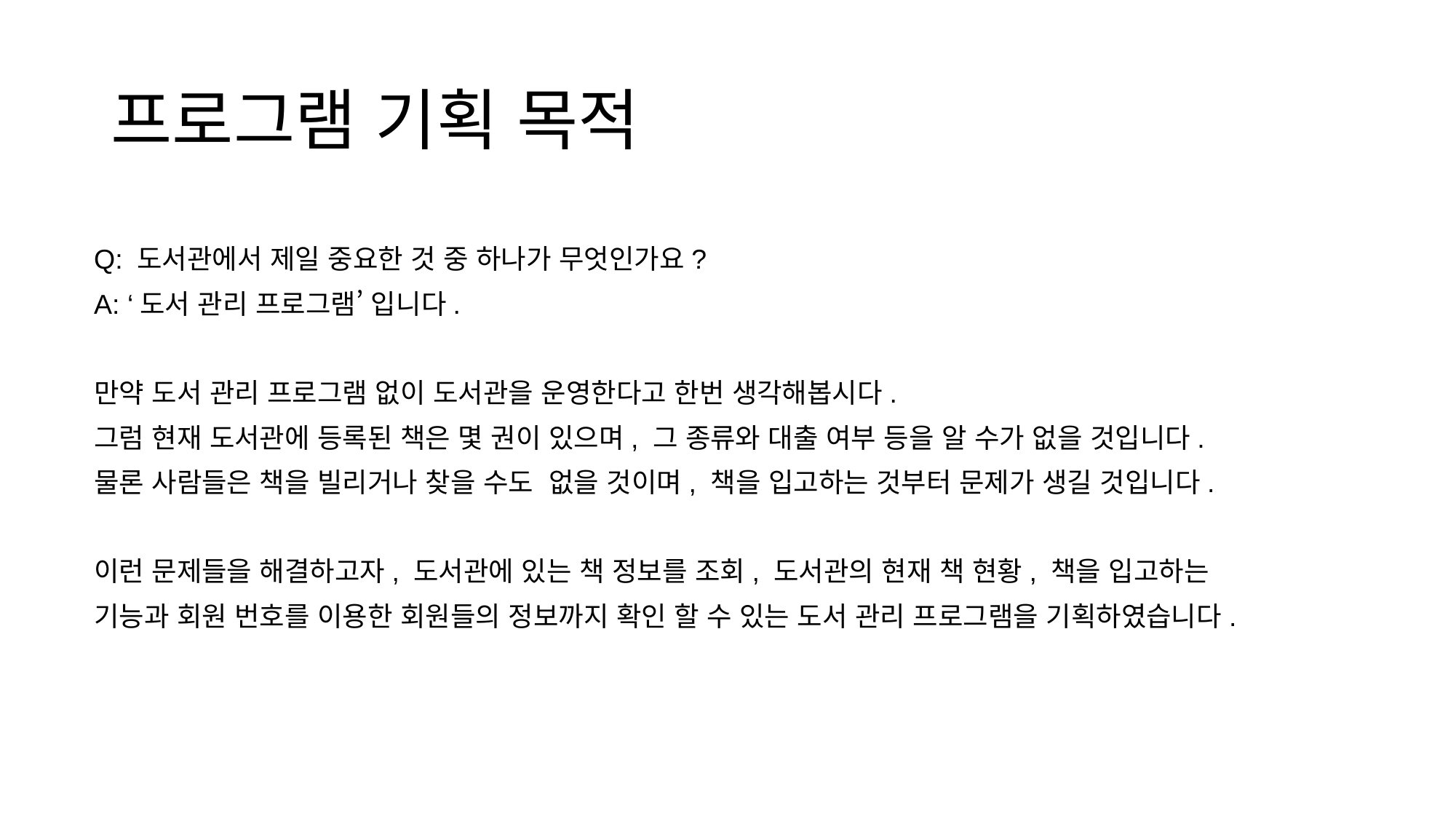

# 프로그램 기획 목적
Q: 도서관에서 제일 중요한 것 중 하나가 무엇인가요?
A: ‘도서 관리 프로그램’ 입니다.

만약 도서 관리 프로그램 없이 도서관을 운영한다고 한번 생각해봅시다.
그럼 현재 도서관에 등록된 책은 몇 권이 있으며, 그 종류와 대출 여부 등을 알 수가 없을 것입니다.
물론 사람들은 책을 빌리거나 찾을 수도  없을 것이며, 책을 입고하는 것부터 문제가 생길 것입니다.

이런 문제들을 해결하고자, 도서관에 있는 책 정보를 조회, 도서관의 현재 책 현황, 책을 입고하는
기능과 회원 번호를 이용한 회원들의 정보까지 확인 할 수 있는 도서 관리 프로그램을 기획하였습니다.